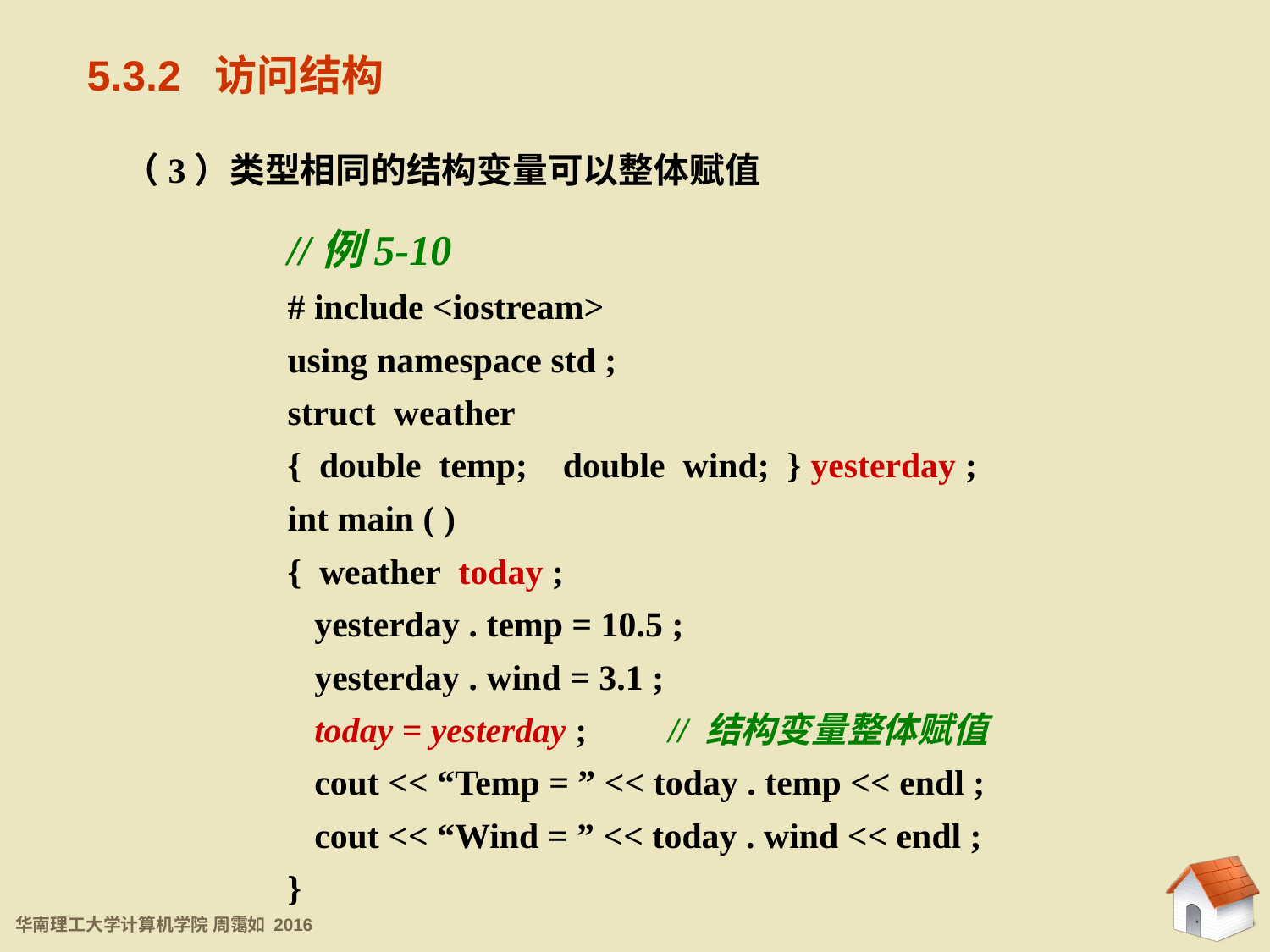

5.1.2  访问结构
5.3.2  访问结构
（3）类型相同的结构变量可以整体赋值
//例5-10
# include <iostream>
using namespace std ;
struct  weather
{  double  temp;    double  wind;  } yesterday ;
int main ( )
{  weather  today ;
   yesterday . temp = 10.5 ;
   yesterday . wind = 3.1 ;
   today = yesterday ;	// 结构变量整体赋值
   cout << “Temp = ” << today . temp << endl ;
   cout << “Wind = ” << today . wind << endl ;
}